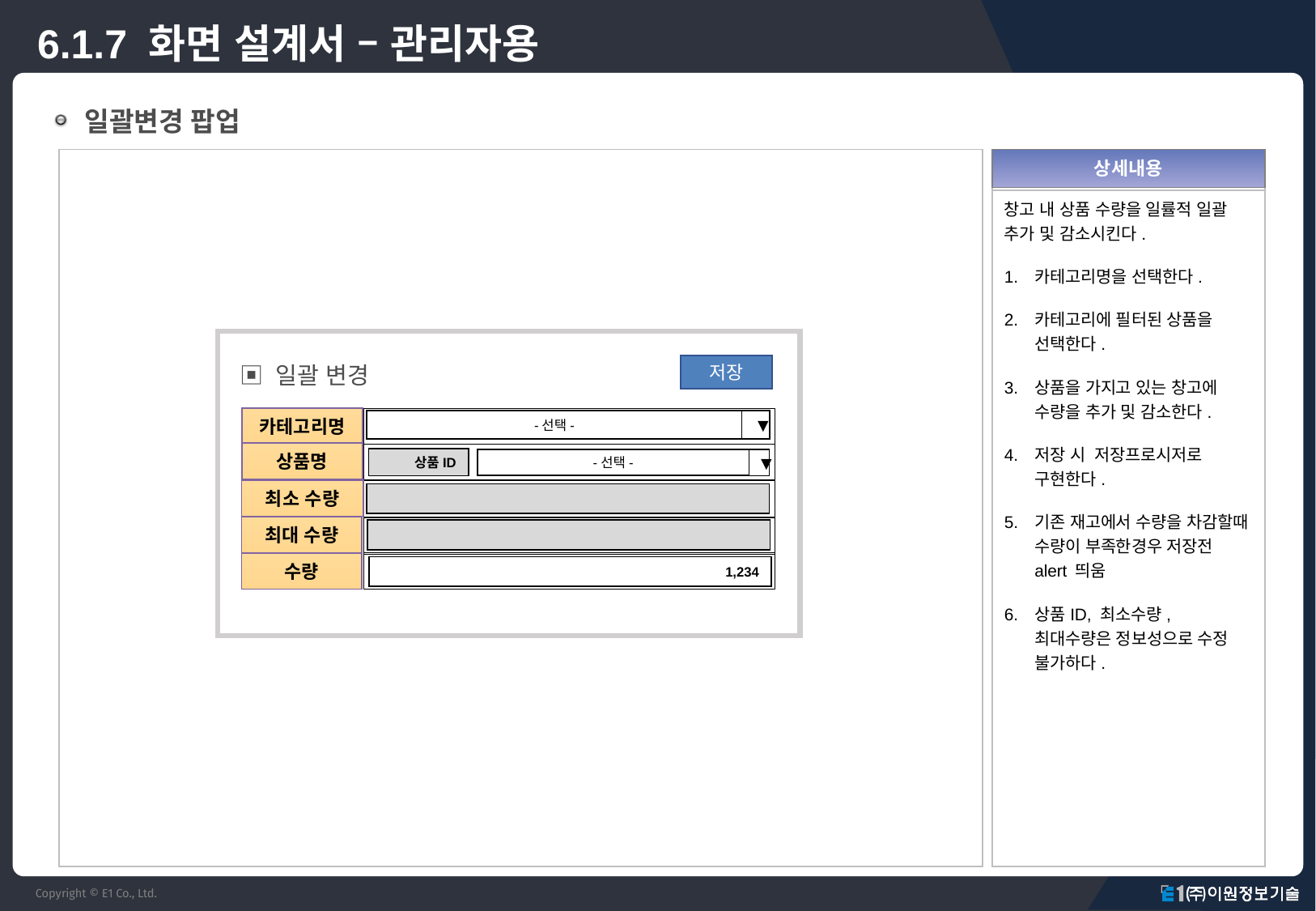

# 6.1.7 화면 설계서 – 관리자용
 일괄변경 팝업
|  |
| --- |
| 창고 내 상품 수량을 일률적 일괄 추가 및 감소시킨다. 카테고리명을 선택한다. 카테고리에 필터된 상품을 선택한다. 상품을 가지고 있는 창고에 수량을 추가 및 감소한다. 저장 시 저장프로시저로 구현한다. 기존 재고에서 수량을 차감할때 수량이 부족한경우 저장전 alert 띄움 상품ID, 최소수량, 최대수량은 정보성으로 수정 불가하다. |
|  |
| --- |
상세내용

▣ 일괄 변경
저장

카테고리명
-선택-
▼
상품명

상품ID
-선택-
▼
최소 수량

최대 수량

수량
1,234